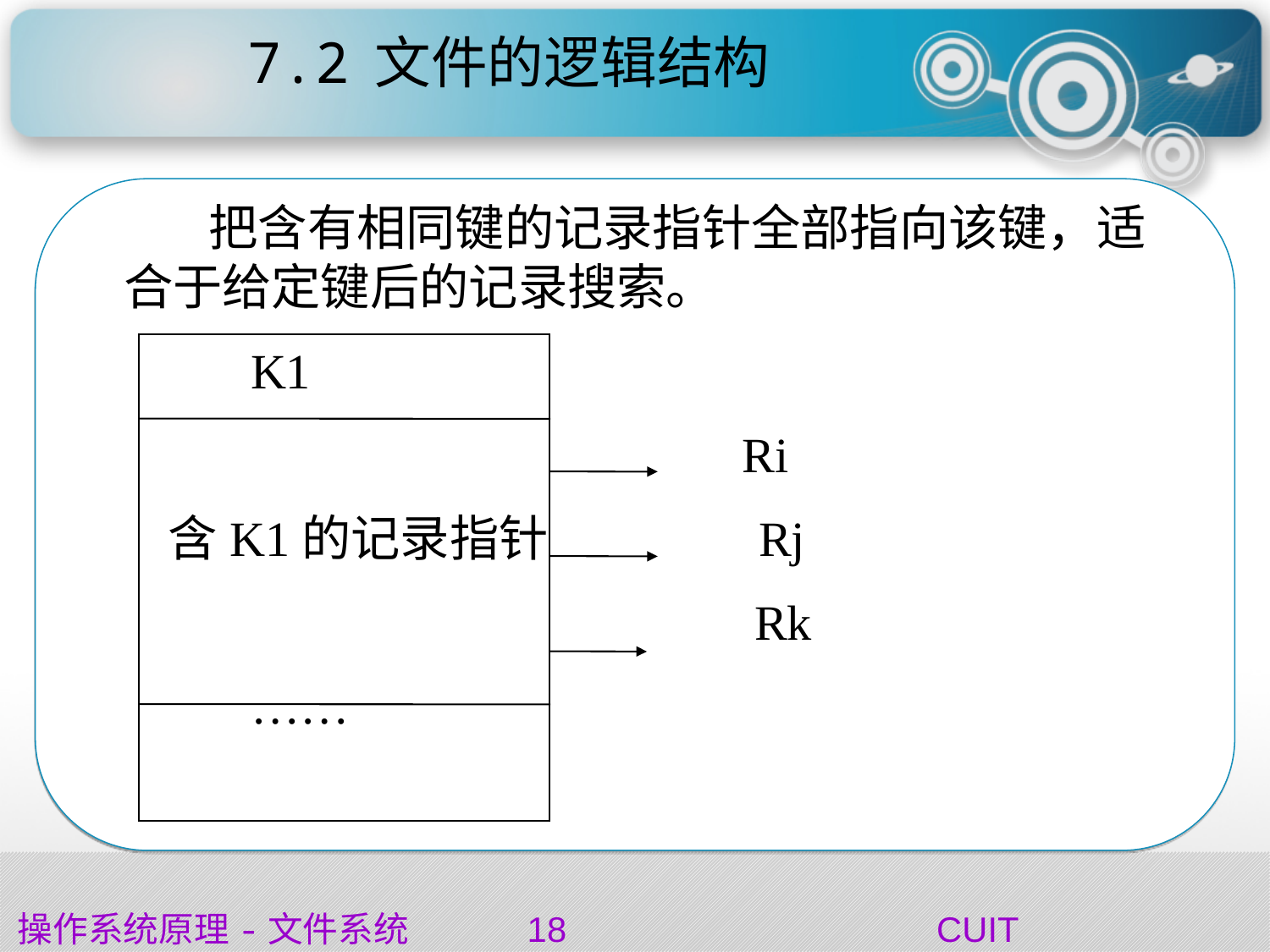

# 7.2	文件的逻辑结构
           把含有相同键的记录指针全部指向该键，适合于给定键后的记录搜索。
		K1
					         Ri
	   含K1的记录指针		Rj
					          Rk
		……